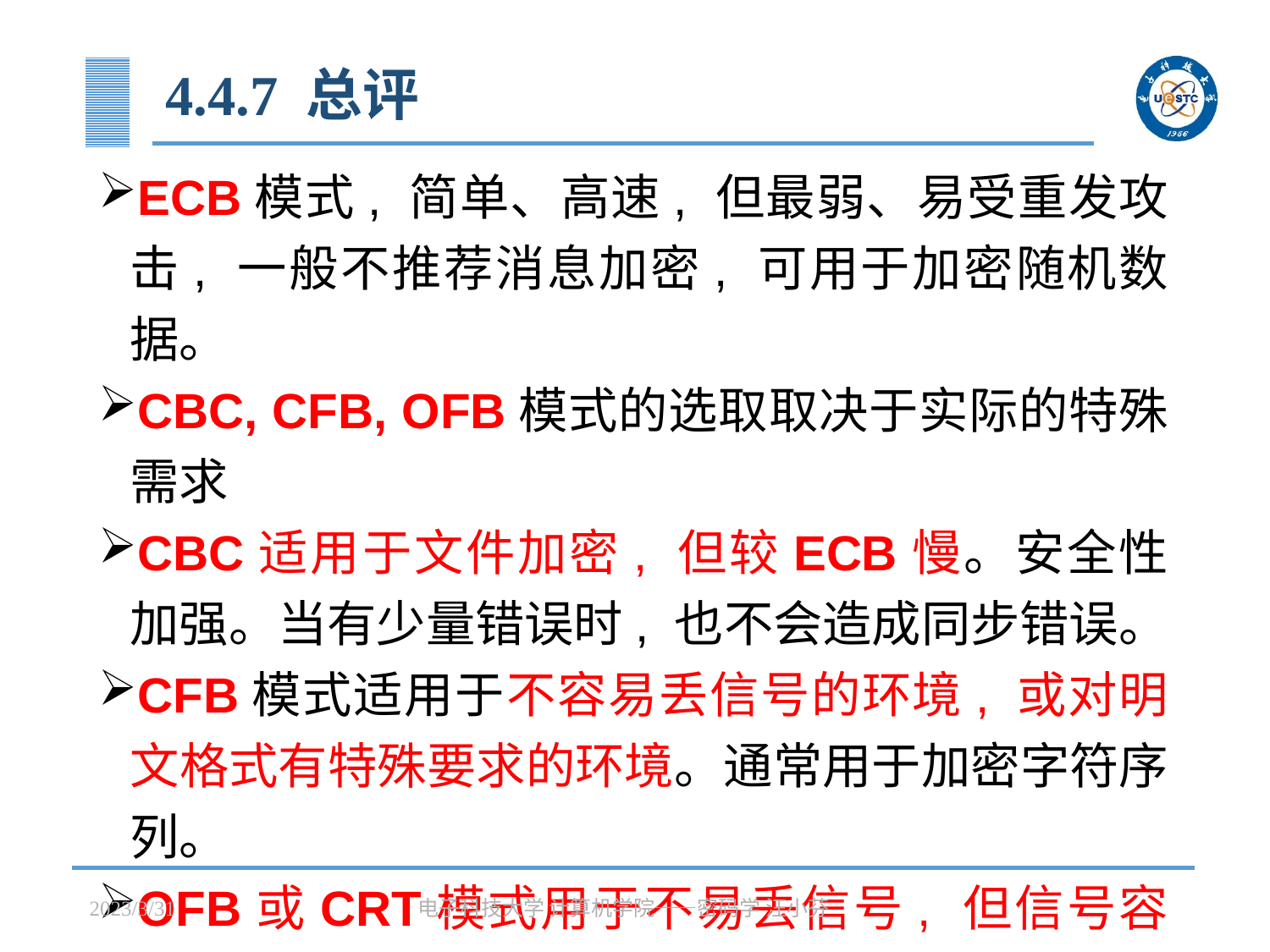

# 4.4.7 总评
ECB模式, 简单、高速, 但最弱、易受重发攻击, 一般不推荐消息加密, 可用于加密随机数据。
CBC, CFB, OFB模式的选取取决于实际的特殊需求
CBC适用于文件加密, 但较ECB慢。安全性加强。当有少量错误时, 也不会造成同步错误。
CFB模式适用于不容易丢信号的环境, 或对明文格式有特殊要求的环境。通常用于加密字符序列。
OFB或CRT模式用于不易丢信号, 但信号容易出错的环境中。可用于卫星通信中的加密。

2023/3/31
电子科技大学 计算机学院——密码学 汪小芬